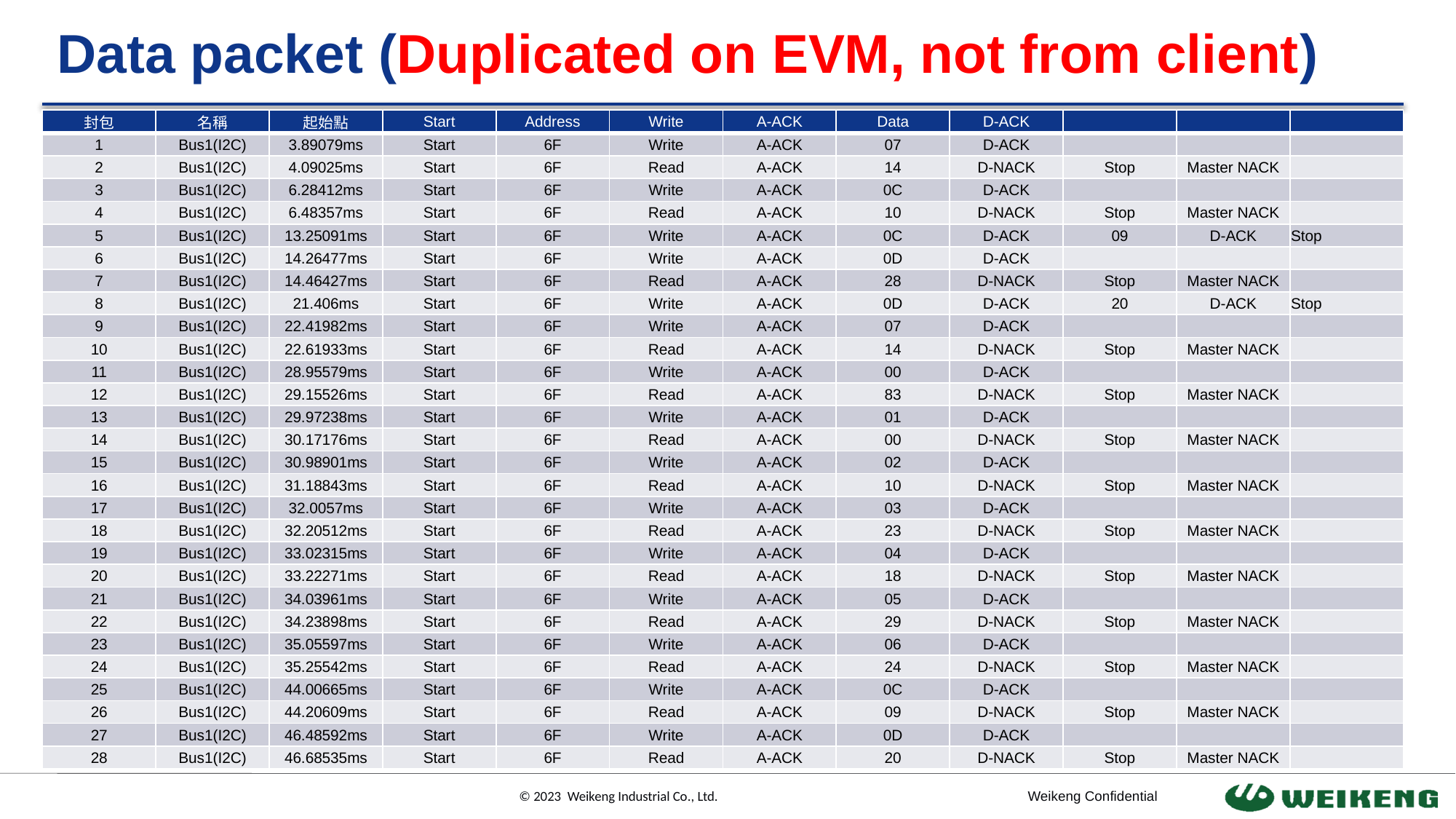

# Data packet (Duplicated on EVM, not from client)
| 封包 | 名稱 | 起始點 | Start | Address | Write | A-ACK | Data | D-ACK |  |  |  |
| --- | --- | --- | --- | --- | --- | --- | --- | --- | --- | --- | --- |
| 1 | Bus1(I2C) | 3.89079ms | Start | 6F | Write | A-ACK | 07 | D-ACK |  |  |  |
| 2 | Bus1(I2C) | 4.09025ms | Start | 6F | Read | A-ACK | 14 | D-NACK | Stop | Master NACK |  |
| 3 | Bus1(I2C) | 6.28412ms | Start | 6F | Write | A-ACK | 0C | D-ACK |  |  |  |
| 4 | Bus1(I2C) | 6.48357ms | Start | 6F | Read | A-ACK | 10 | D-NACK | Stop | Master NACK |  |
| 5 | Bus1(I2C) | 13.25091ms | Start | 6F | Write | A-ACK | 0C | D-ACK | 09 | D-ACK | Stop |
| 6 | Bus1(I2C) | 14.26477ms | Start | 6F | Write | A-ACK | 0D | D-ACK |  |  |  |
| 7 | Bus1(I2C) | 14.46427ms | Start | 6F | Read | A-ACK | 28 | D-NACK | Stop | Master NACK |  |
| 8 | Bus1(I2C) | 21.406ms | Start | 6F | Write | A-ACK | 0D | D-ACK | 20 | D-ACK | Stop |
| 9 | Bus1(I2C) | 22.41982ms | Start | 6F | Write | A-ACK | 07 | D-ACK |  |  |  |
| 10 | Bus1(I2C) | 22.61933ms | Start | 6F | Read | A-ACK | 14 | D-NACK | Stop | Master NACK |  |
| 11 | Bus1(I2C) | 28.95579ms | Start | 6F | Write | A-ACK | 00 | D-ACK |  |  |  |
| 12 | Bus1(I2C) | 29.15526ms | Start | 6F | Read | A-ACK | 83 | D-NACK | Stop | Master NACK |  |
| 13 | Bus1(I2C) | 29.97238ms | Start | 6F | Write | A-ACK | 01 | D-ACK |  |  |  |
| 14 | Bus1(I2C) | 30.17176ms | Start | 6F | Read | A-ACK | 00 | D-NACK | Stop | Master NACK |  |
| 15 | Bus1(I2C) | 30.98901ms | Start | 6F | Write | A-ACK | 02 | D-ACK |  |  |  |
| 16 | Bus1(I2C) | 31.18843ms | Start | 6F | Read | A-ACK | 10 | D-NACK | Stop | Master NACK |  |
| 17 | Bus1(I2C) | 32.0057ms | Start | 6F | Write | A-ACK | 03 | D-ACK |  |  |  |
| 18 | Bus1(I2C) | 32.20512ms | Start | 6F | Read | A-ACK | 23 | D-NACK | Stop | Master NACK |  |
| 19 | Bus1(I2C) | 33.02315ms | Start | 6F | Write | A-ACK | 04 | D-ACK |  |  |  |
| 20 | Bus1(I2C) | 33.22271ms | Start | 6F | Read | A-ACK | 18 | D-NACK | Stop | Master NACK |  |
| 21 | Bus1(I2C) | 34.03961ms | Start | 6F | Write | A-ACK | 05 | D-ACK |  |  |  |
| 22 | Bus1(I2C) | 34.23898ms | Start | 6F | Read | A-ACK | 29 | D-NACK | Stop | Master NACK |  |
| 23 | Bus1(I2C) | 35.05597ms | Start | 6F | Write | A-ACK | 06 | D-ACK |  |  |  |
| 24 | Bus1(I2C) | 35.25542ms | Start | 6F | Read | A-ACK | 24 | D-NACK | Stop | Master NACK |  |
| 25 | Bus1(I2C) | 44.00665ms | Start | 6F | Write | A-ACK | 0C | D-ACK |  |  |  |
| 26 | Bus1(I2C) | 44.20609ms | Start | 6F | Read | A-ACK | 09 | D-NACK | Stop | Master NACK |  |
| 27 | Bus1(I2C) | 46.48592ms | Start | 6F | Write | A-ACK | 0D | D-ACK |  |  |  |
| 28 | Bus1(I2C) | 46.68535ms | Start | 6F | Read | A-ACK | 20 | D-NACK | Stop | Master NACK |  |